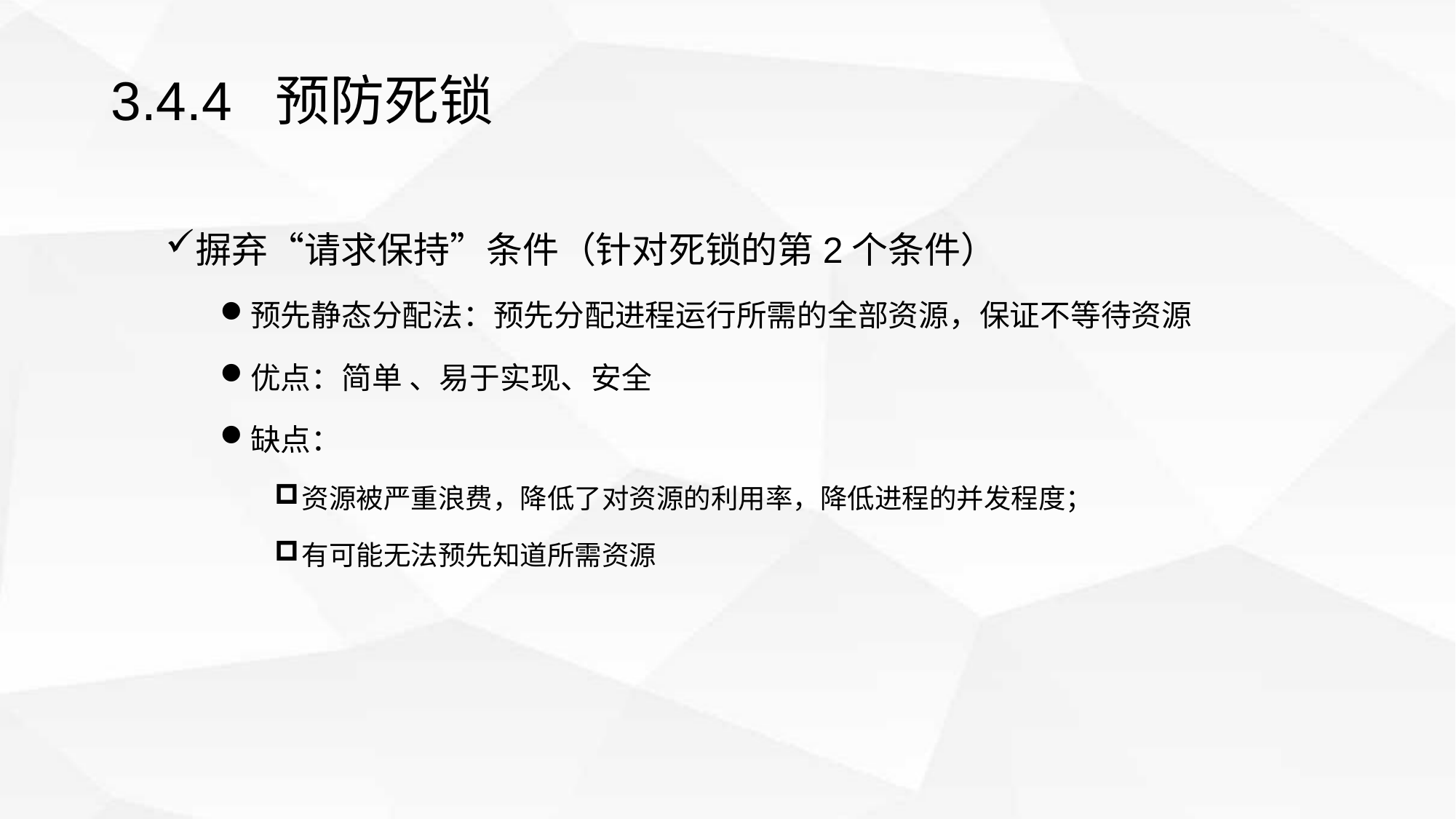

# 3.4.4  预防死锁
摒弃“请求保持”条件（针对死锁的第2个条件）
预先静态分配法：预先分配进程运行所需的全部资源，保证不等待资源
优点：简单 、易于实现、安全
缺点：
资源被严重浪费，降低了对资源的利用率，降低进程的并发程度；
有可能无法预先知道所需资源